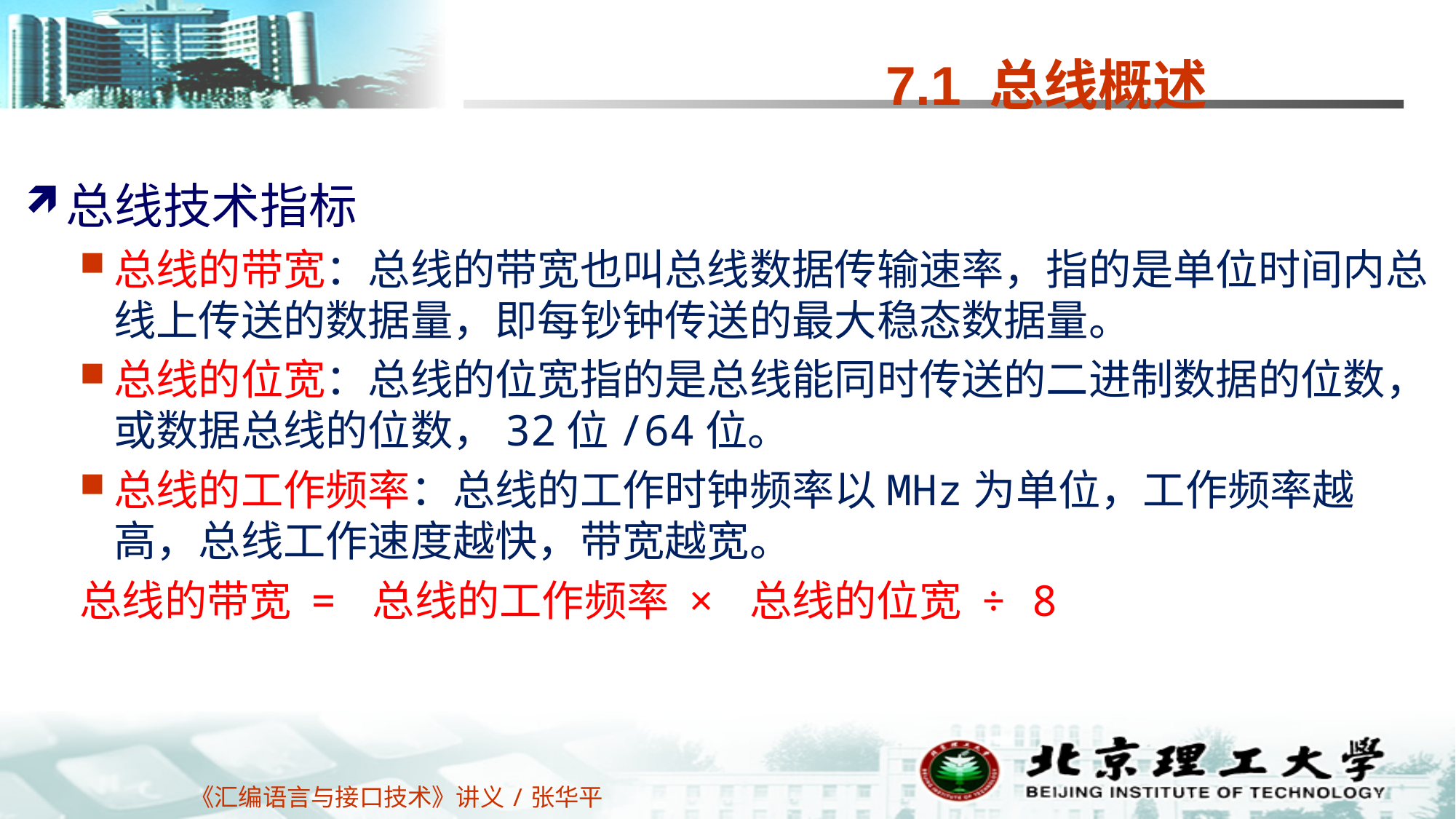

# 7.1 总线概述
总线技术指标
总线的带宽：总线的带宽也叫总线数据传输速率，指的是单位时间内总线上传送的数据量，即每钞钟传送的最大稳态数据量。
总线的位宽：总线的位宽指的是总线能同时传送的二进制数据的位数，或数据总线的位数，32位/64位。
总线的工作频率：总线的工作时钟频率以MHz为单位，工作频率越高，总线工作速度越快，带宽越宽。
总线的带宽 = 总线的工作频率 × 总线的位宽 ÷ 8